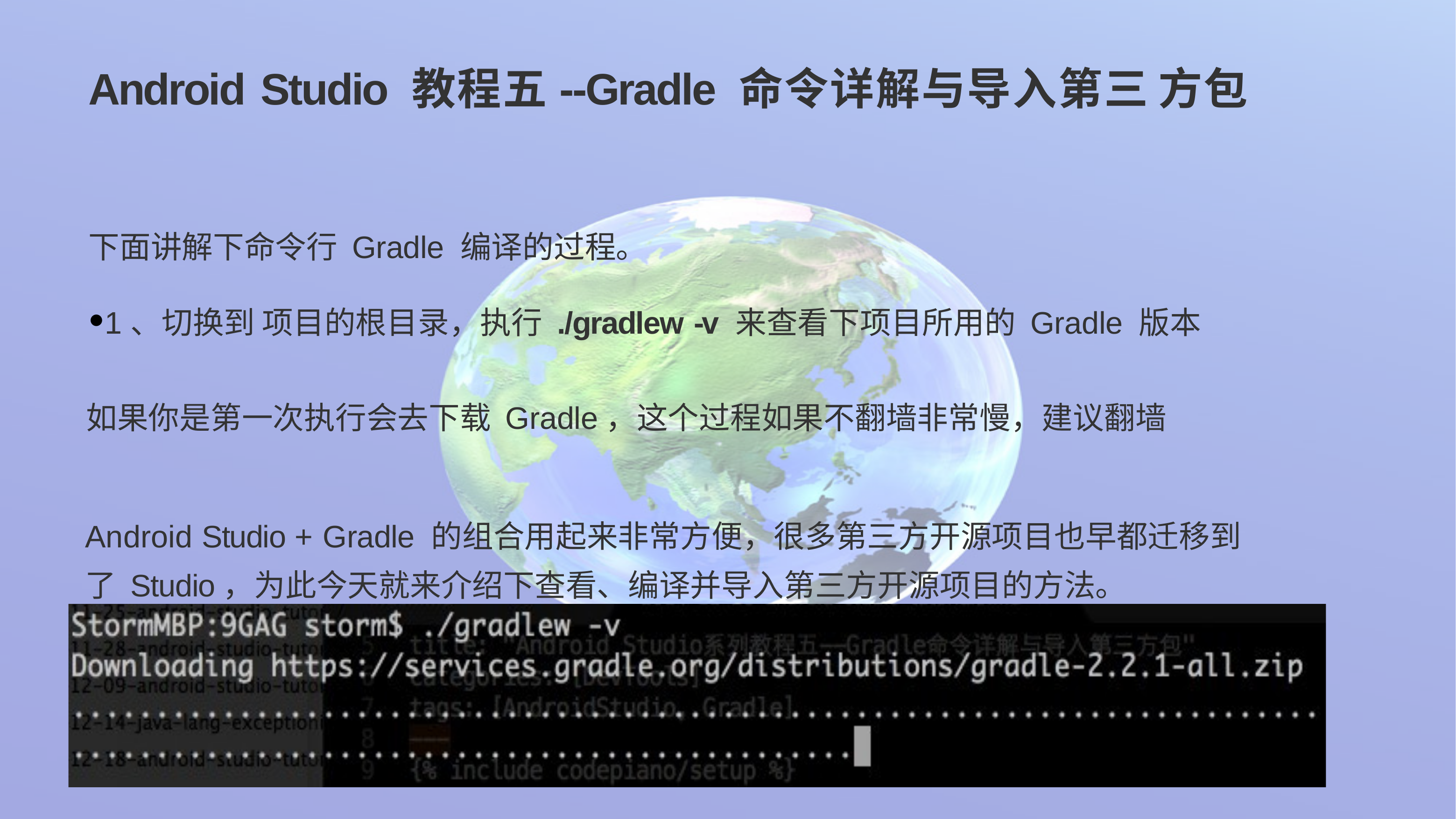

Android Studio 教程五--Gradle 命令详解与导入第三 方包

下面讲解下命令行 Gradle 编译的过程。

1、切换到 项目的根目录，执行 ./gradlew -v 来查看下项目所用的 Gradle 版本
如果你是第一次执行会去下载 Gradle，这个过程如果不翻墙非常慢，建议翻墙
Android Studio + Gradle 的组合用起来非常方便，很多第三方开源项目也早都迁移到了 Studio，为此今天就来介绍下查看、编译并导入第三方开源项目的方法。